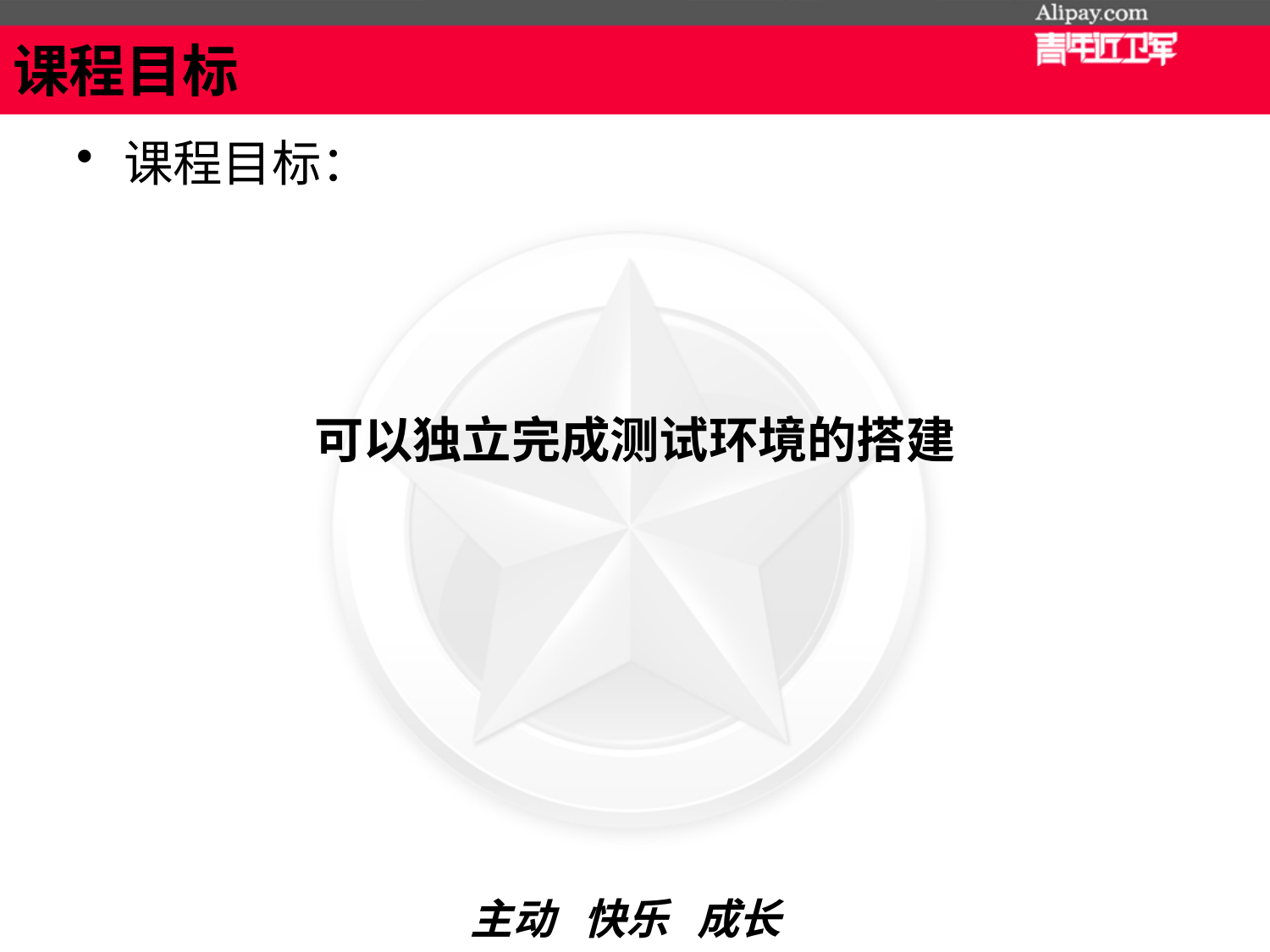

# 课程目标
课程目标：

可以独立完成测试环境的搭建
主动   快乐   成长